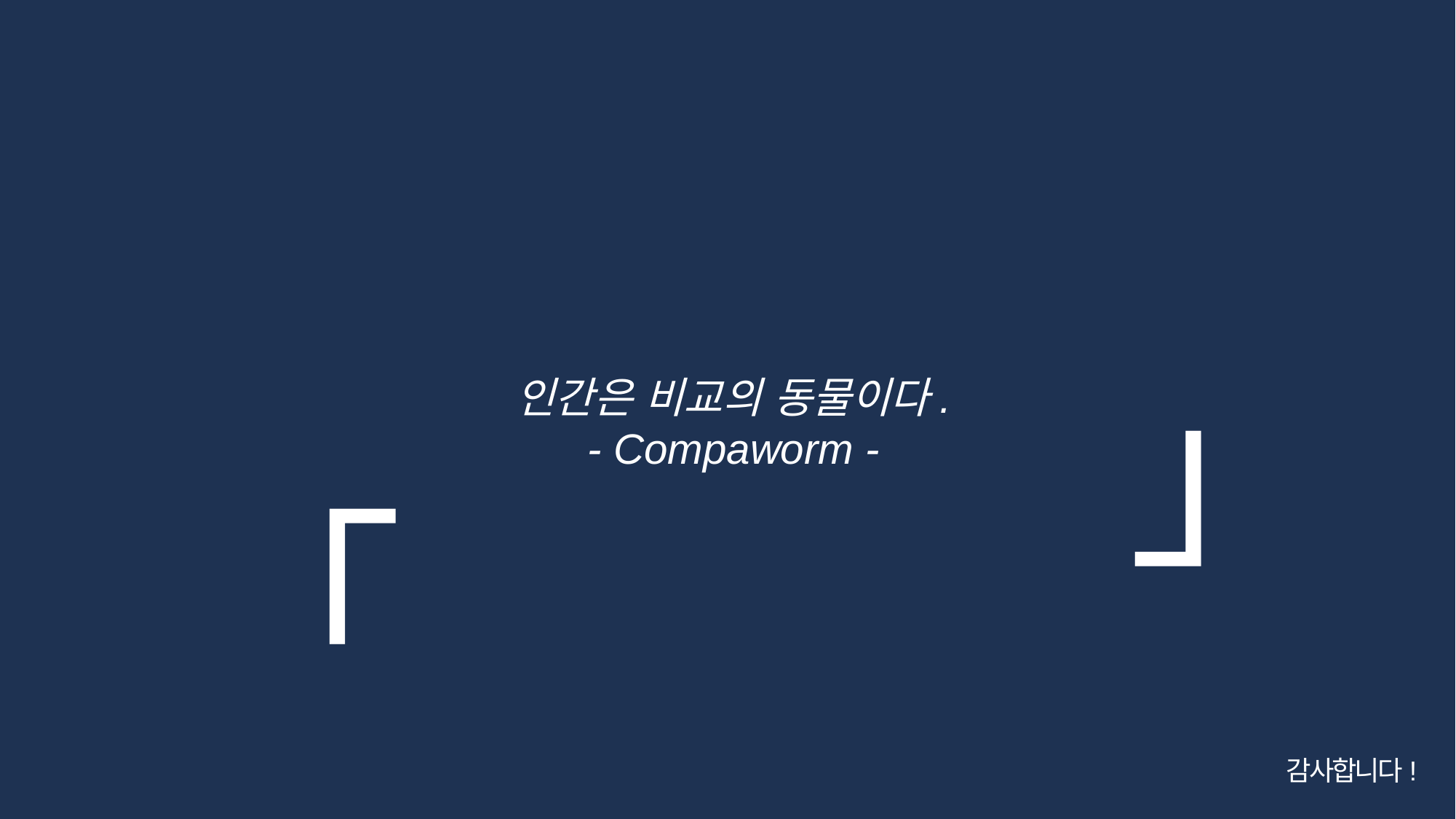

「
」
인간은 비교의 동물이다.
- Compaworm -
감사합니다!